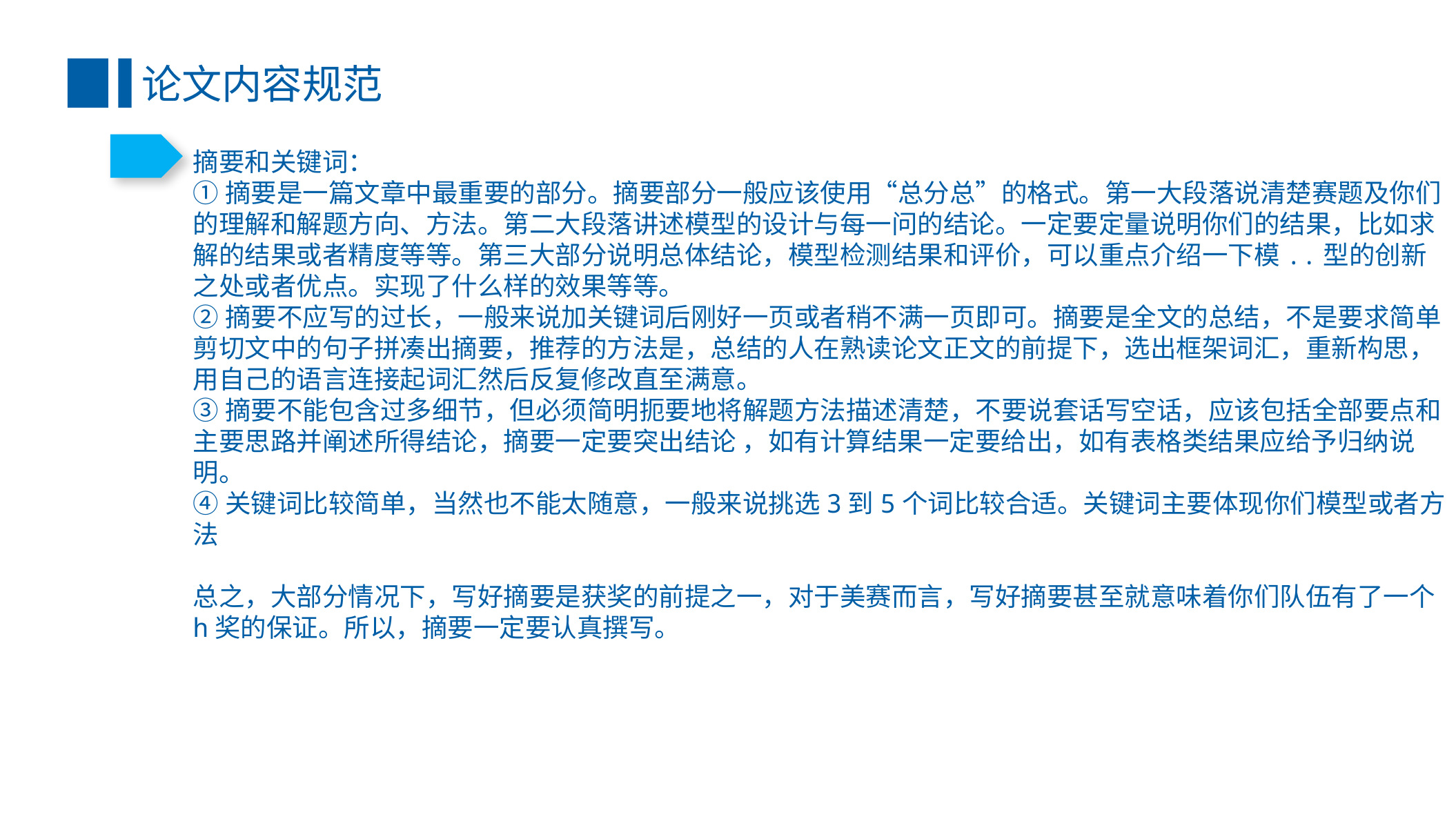

论文内容规范

摘要和关键词：
①摘要是一篇文章中最重要的部分。摘要部分一般应该使用“总分总”的格式。第一大段落说清楚赛题及你们的理解和解题方向、方法。第二大段落讲述模型的设计与每一问的结论。一定要定量说明你们的结果，比如求解的结果或者精度等等。第三大部分说明总体结论，模型检测结果和评价，可以重点介绍一下模..型的创新之处或者优点。实现了什么样的效果等等。
②摘要不应写的过长，一般来说加关键词后刚好一页或者稍不满一页即可。摘要是全文的总结，不是要求简单剪切文中的句子拼凑出摘要，推荐的方法是，总结的人在熟读论文正文的前提下，选出框架词汇，重新构思，用自己的语言连接起词汇然后反复修改直至满意。
③摘要不能包含过多细节，但必须简明扼要地将解题方法描述清楚，不要说套话写空话，应该包括全部要点和主要思路并阐述所得结论，摘要一定要突出结论 ，如有计算结果一定要给出，如有表格类结果应给予归纳说明。
④关键词比较简单，当然也不能太随意，一般来说挑选3到5个词比较合适。关键词主要体现你们模型或者方法

总之，大部分情况下，写好摘要是获奖的前提之一，对于美赛而言，写好摘要甚至就意味着你们队伍有了一个h奖的保证。所以，摘要一定要认真撰写。